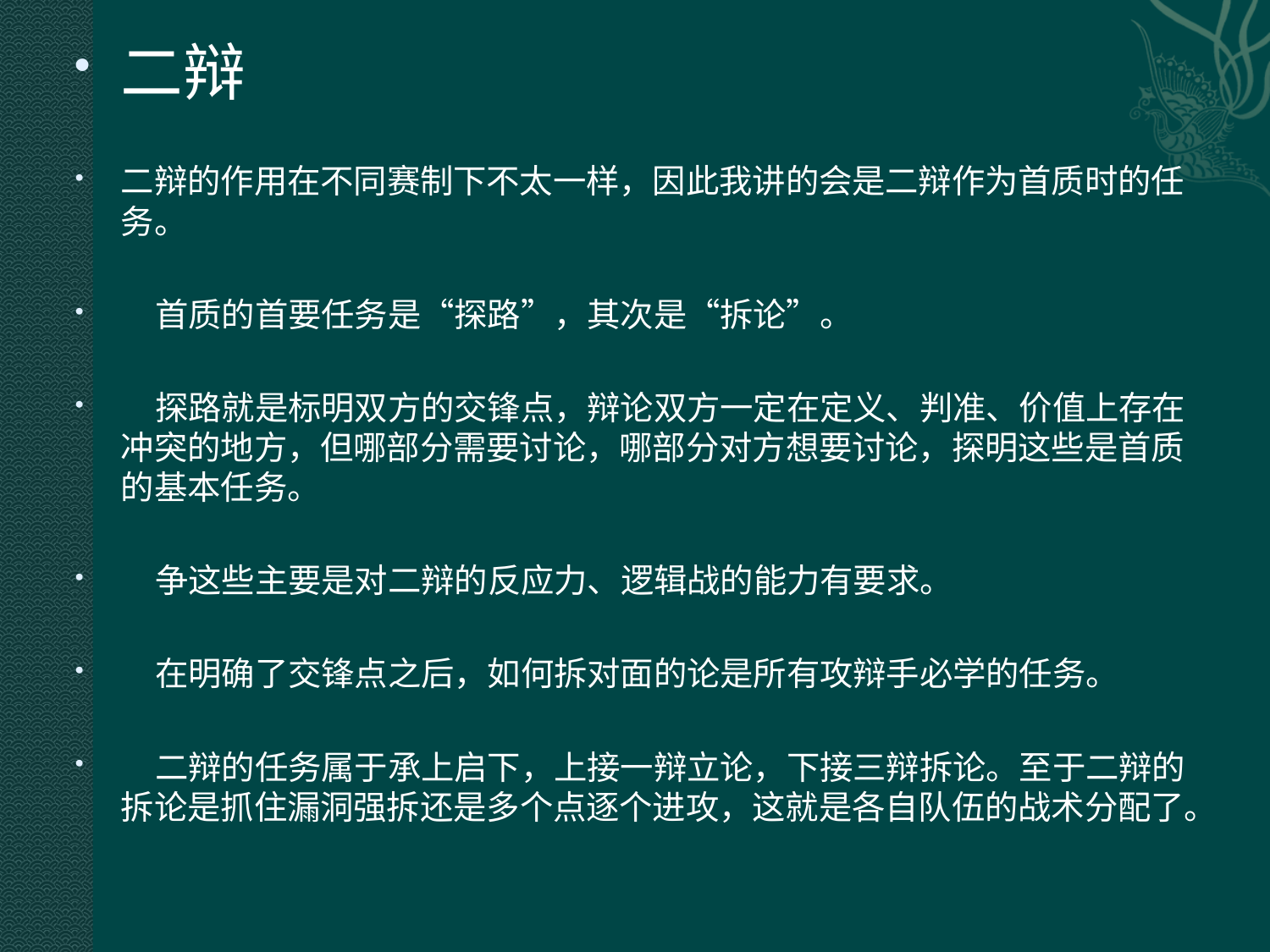

二辩

二辩的作用在不同赛制下不太一样，因此我讲的会是二辩作为首质时的任务。

    首质的首要任务是“探路”，其次是“拆论”。

    探路就是标明双方的交锋点，辩论双方一定在定义、判准、价值上存在冲突的地方，但哪部分需要讨论，哪部分对方想要讨论，探明这些是首质的基本任务。

    争这些主要是对二辩的反应力、逻辑战的能力有要求。

    在明确了交锋点之后，如何拆对面的论是所有攻辩手必学的任务。

    二辩的任务属于承上启下，上接一辩立论，下接三辩拆论。至于二辩的拆论是抓住漏洞强拆还是多个点逐个进攻，这就是各自队伍的战术分配了。

#